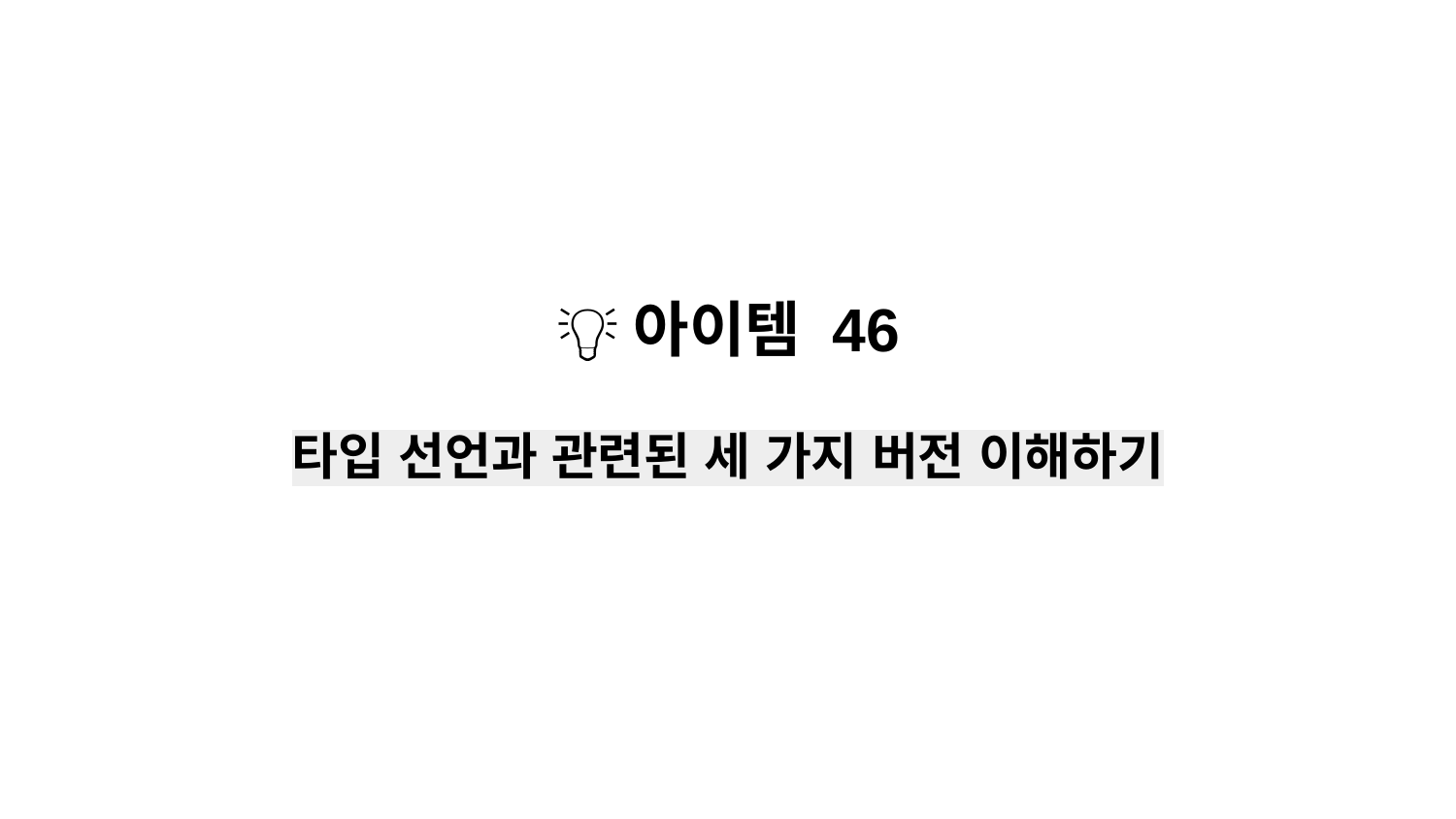

💡아이템 46

타입 선언과 관련된 세 가지 버전 이해하기